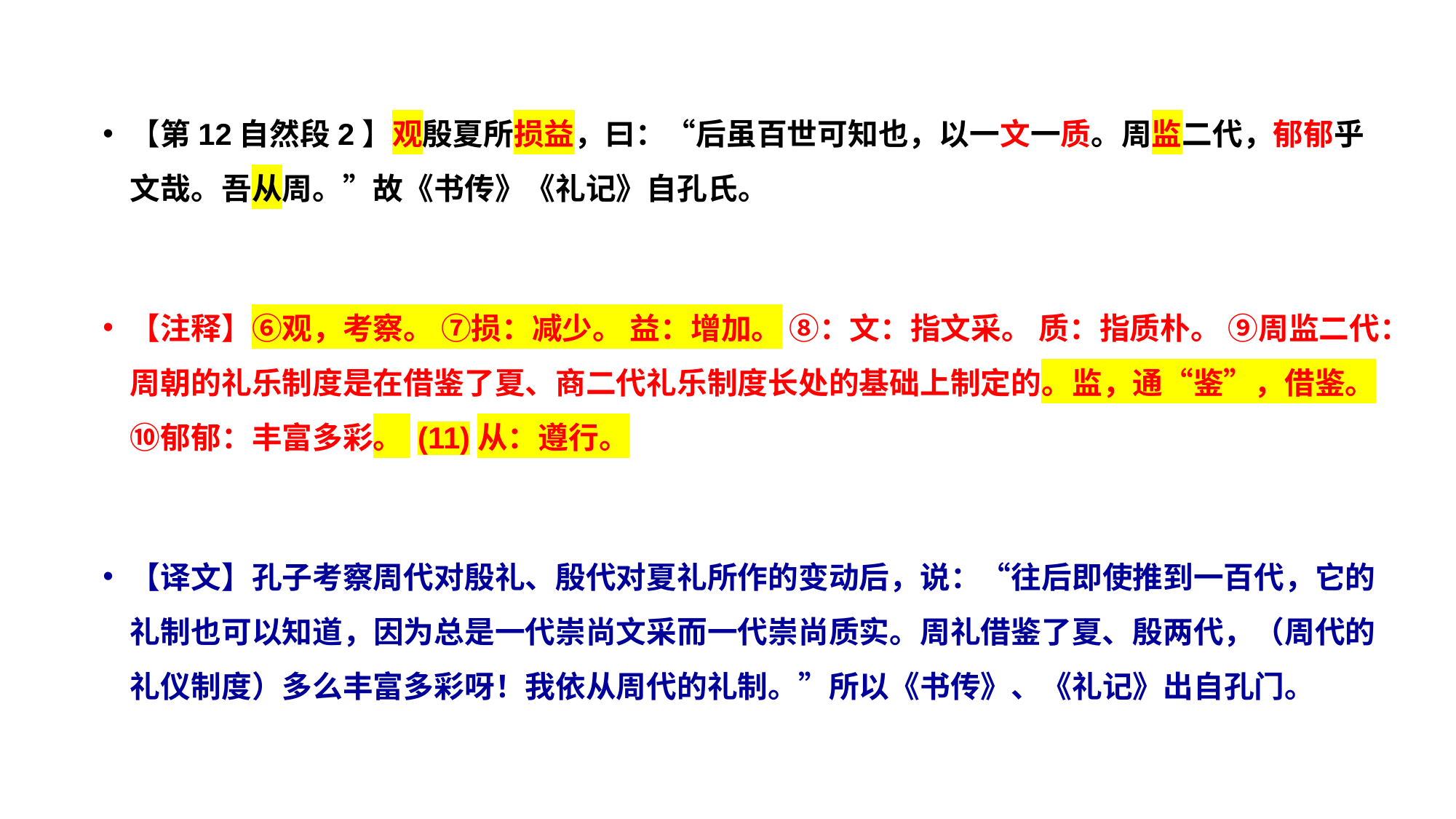

【第12自然段2】观殷夏所损益，曰：“后虽百世可知也，以一文一质。周监二代，郁郁乎文哉。吾从周。”故《书传》《礼记》自孔氏。

【注释】⑥观，考察。 ⑦损：减少。 益：增加。 ⑧：文：指文采。 质：指质朴。 ⑨周监二代：周朝的礼乐制度是在借鉴了夏、商二代礼乐制度长处的基础上制定的。监，通“鉴”，借鉴。 ⑩郁郁：丰富多彩。 (11)从：遵行。

【译文】孔子考察周代对殷礼、殷代对夏礼所作的变动后，说：“往后即使推到一百代，它的礼制也可以知道，因为总是一代崇尚文采而一代崇尚质实。周礼借鉴了夏、殷两代，（周代的礼仪制度）多么丰富多彩呀！我依从周代的礼制。”所以《书传》、《礼记》出自孔门。